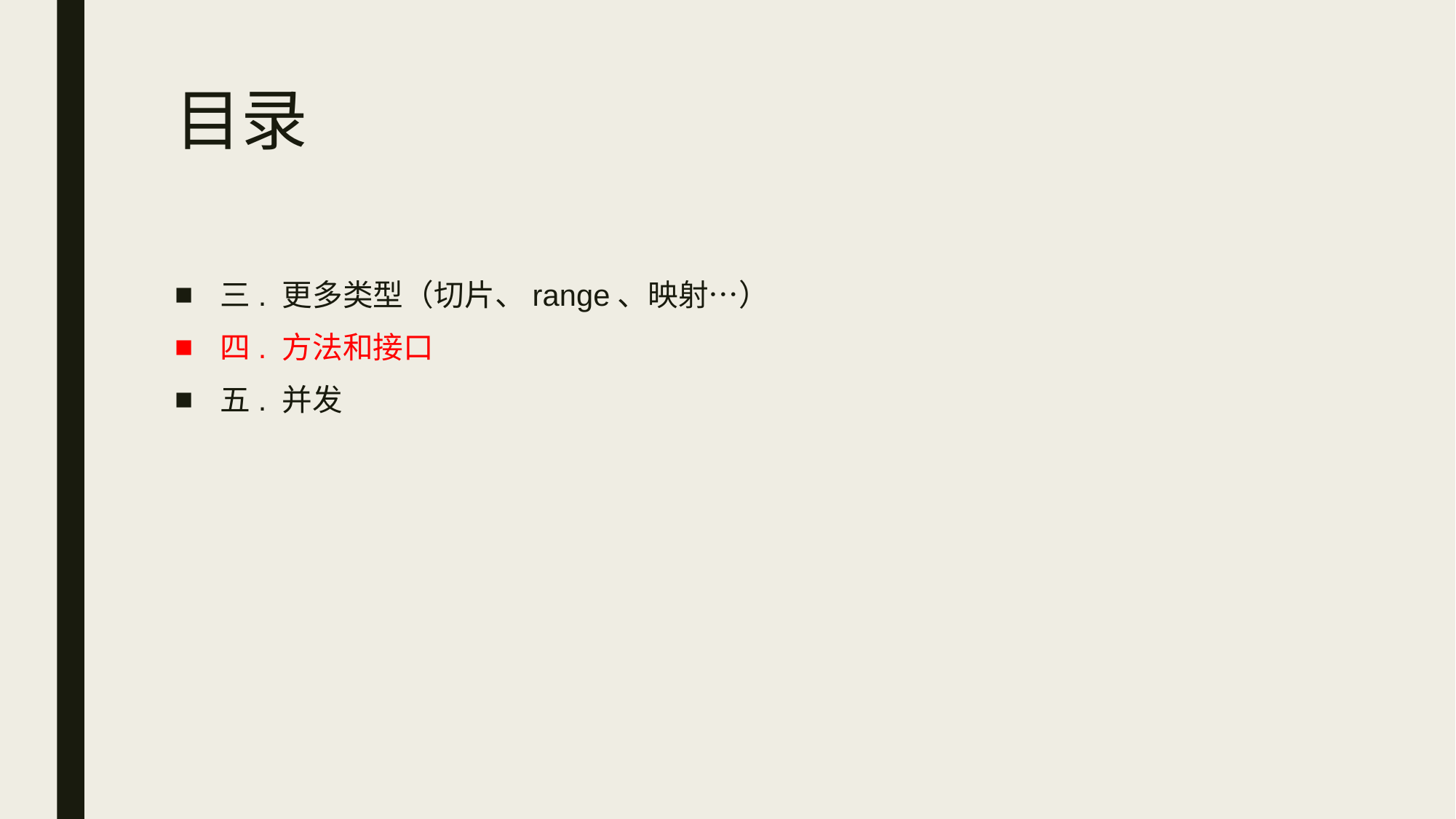

# 目录
三. 更多类型（切片、range、映射…）
四. 方法和接口
五. 并发